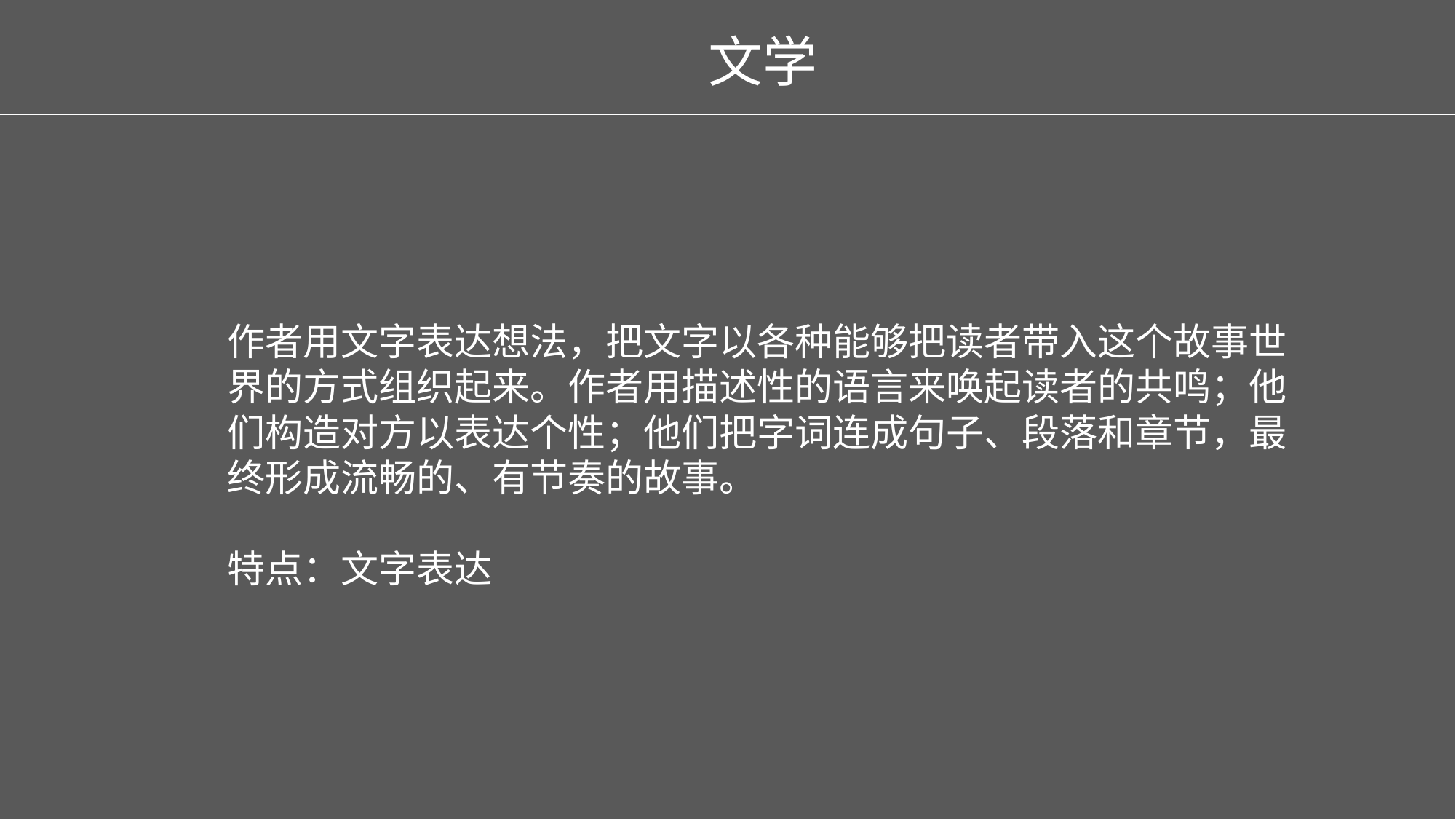

文学
作者用文字表达想法，把文字以各种能够把读者带入这个故事世界的方式组织起来。作者用描述性的语言来唤起读者的共鸣；他们构造对方以表达个性；他们把字词连成句子、段落和章节，最终形成流畅的、有节奏的故事。

特点：文字表达